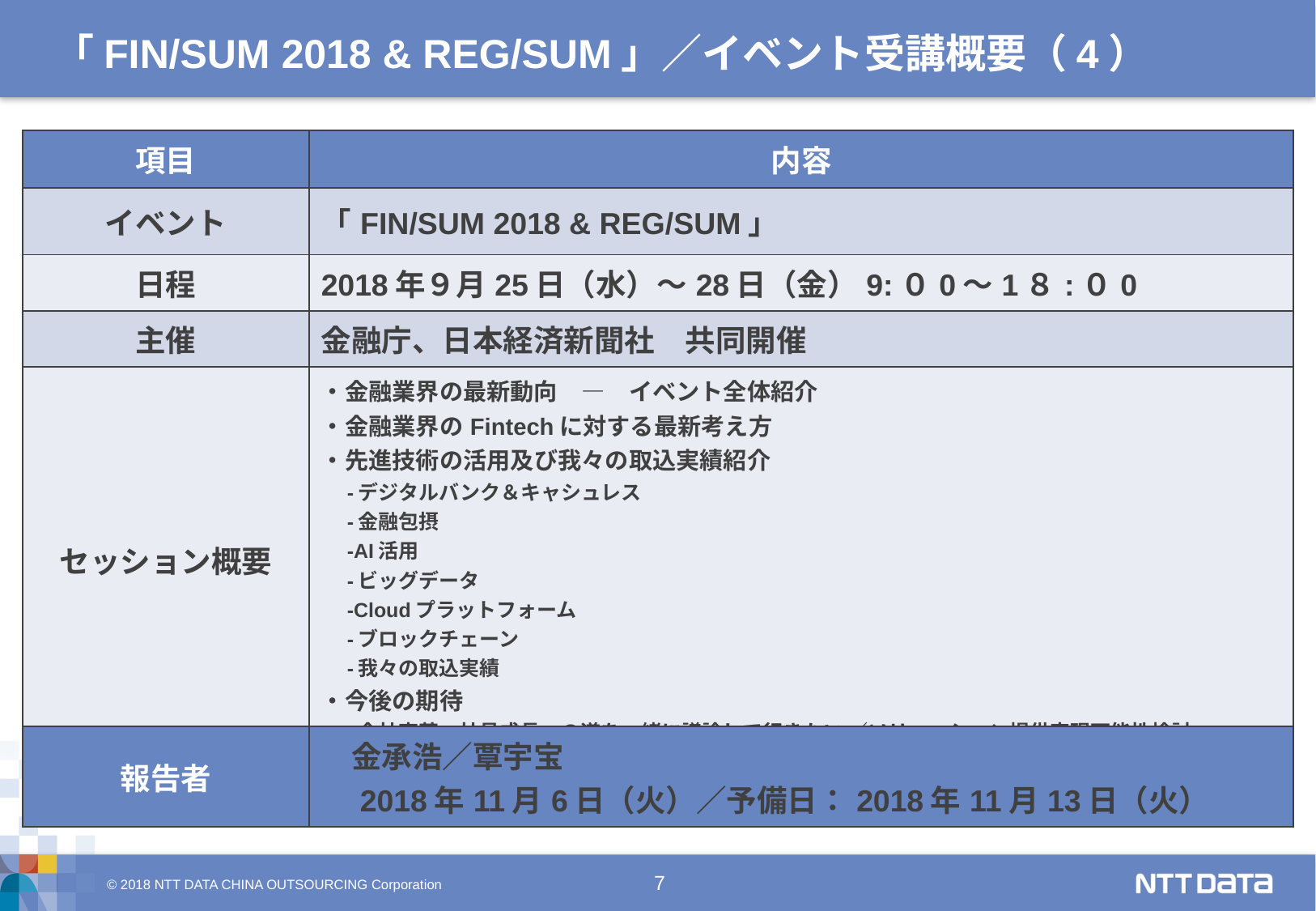

「FIN/SUM 2018 & REG/SUM」／イベント受講概要（4）
| 項目 | 内容 |
| --- | --- |
| イベント | 「FIN/SUM 2018 & REG/SUM」 |
| 日程 | 2018年９月25日（水）～28日（金）9:０0～1８:０0 |
| 主催 | 金融庁、日本経済新聞社　共同開催 |
| セッション概要 | ・金融業界の最新動向　―　イベント全体紹介 ・金融業界のFintechに対する最新考え方 ・先進技術の活用及び我々の取込実績紹介 　-デジタルバンク＆キャシュレス 　-金融包摂 　-AI活用 　-ビッグデータ 　-Cloudプラットフォーム 　-ブロックチェーン 　-我々の取込実績 ・今後の期待 　-会社変革・社員成長への道を一緒に議論して行きたい ／ソリューション提供実現可能性検討 |
| 報告者 | 金承浩／覃宇宝 　2018年11月6日（火）／予備日：2018年11月13日（火） |
| --- | --- |